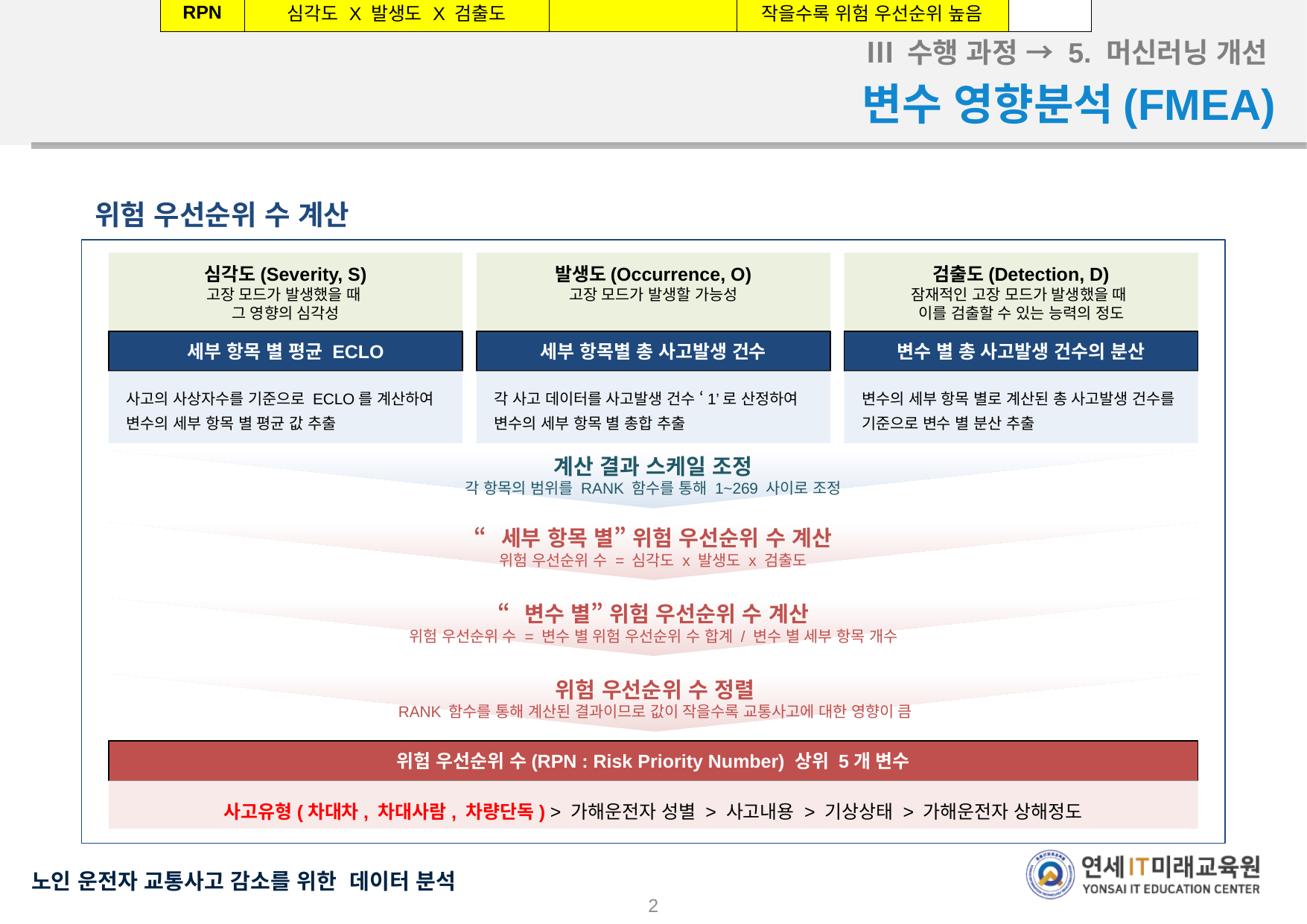

| 구분 | 계산 |  | 스케일 조정\_RANK |  |
| --- | --- | --- | --- | --- |
|  | 기준 | 범위 | 기준 | 범위 |
| 심각도 | 세부 항목별 평균 ECLO | 1~12 | 기준 값이 클수록 높은 순위 (큰 값 -> 작은 값) | 1~269 |
| 발생도 | 세부 항목별 총 사고발생 건수 | 1~25,475 | 기준 값이 클수록 높은 순위 (큰 값 -> 작은 값) |  |
| 검출도 | 변수 별 총 사고발생 건수의 분산 | 5,016~123,575,729 | 기준 값이 클수록 높은 순위 (큰 값 -> 작은 값) 분산이 크다 = 사고건수 값의 분배 차이가 크다 = 사고 발생에 해당 변수의 영향이 크다 = 검출도가 높다 |  |
| RPN | 심각도 X 발생도 X 검출도 |  | 작을수록 위험 우선순위 높음 |  |
스케일 조정 (Scaling): 데이터 범위를 특정 범위로 조정합니다. 예를 들어, 데이터를 0과 1 사이의 범위로 스케일링할 수 있습니다.
[출처] 노이즈 제거와 데이터 정규화|작성자 포톤게이즈
파이썬으로 심각도, 발생도, 검출도 계산

결과 값의 범위가 너무 상이하므로
각 값에 순위(RANK)를 매겨 정규화(같은 범위로 변경)
> 엑셀 RANK.AVG 사용
> 같은 값이 여러 개일 경우 중간 순위 리턴

심각도, 발생도, 검출도의 정규화된 값(rank)를 곱해서
위험 우선순위 수(RPN) 계산
> RPN의 값이 작을수록 위험 우선순위가 높음

심각도, 발생도는 세부 항목 별이고
검출도는 변수 별로 계산되었으므로
변수 별로 “RPN 총합”과 “세부 항목 개수”를 구해서
평균 RPN(=변수 별 RPN 총합 / 세부 항목 개수)을 구함
> “사고유형”의 RPN 값이 가장 작음

>> ‘사고유형‘ 기준으로 데이터 분석한 데이콘 코드 참고하여 이후 과정 진행
Ⅲ 수행 과정 → 5. 머신러닝 개선
변수 영향분석(FMEA)
위험 우선순위 수 계산
잠재적 사고 원인 파악
고 위험 프로세스 -> 과거 교통사고 데이터의 변수
잠재적 고장유형 -> 변수의 세부 항목
위험 우선순위 수(RPN : Risk Priority Number)
 = 심각도 x 발생도 x 검출도

심각도 -> 세부 항목별 평균 ECLO
발생도 -> 세부 항목별 총 사고발생 건수
검출도 -> 변수 별 총 사고발생 건수의 분산
위험 우선순위 수가 높은 변수를 중심으로
교통사고 발생 및 위험도에 대한 영향 분석

심각도(Severity, S)
고장 모드가 발생했을 때
그 영향의 심각성
세부 항목 별 평균 ECLO
사고의 사상자수를 기준으로 ECLO를 계산하여 변수의 세부 항목 별 평균 값 추출
발생도(Occurrence, O)
고장 모드가 발생할 가능성

세부 항목별 총 사고발생 건수
각 사고 데이터를 사고발생 건수 ‘1’로 산정하여 변수의 세부 항목 별 총합 추출
검출도(Detection, D)
잠재적인 고장 모드가 발생했을 때
이를 검출할 수 있는 능력의 정도
변수 별 총 사고발생 건수의 분산
변수의 세부 항목 별로 계산된 총 사고발생 건수를 기준으로 변수 별 분산 추출
| RPN | 변수 |  |
| --- | --- | --- |
| 1 | 사고유형 | 사고유형 |
| 2 | 가해운전자 성별 | 가해운전자 성별 |
| 3 | 사고내용 | 사고내용 |
| 4 | 기상상태 | 기상상태 |
| 5 | 가해운전자 상해정도 | 가해운전자 상해정도 |
| 6 | 시군구 | 구 |
| 7 | 노면상태 | 노면상태 |
| 8 | 법규위반 | 법규위반 |
| 9 | 피해운전자 상해정도 | 피해운전자 상해정도 |
| 10 | 사고일시 | 연 |
| 11 | 피해운전자 성별 | 피해운전자 성별 |
| 12 | 요일 | 요일 |
| 13 | 도로형태 | 도로형태 |
| 14 | 가해운전자 차종 | 가해운전자 차종 |
| 15 | 사고일시 | 시간 |
| 16 | 사고일시 | 월 |
| 17 | 피해운전자 차종 | 피해운전자 차종 |
| 18 | 가해운전자 연령 | 가해운전자 연령대 |
| 19 | 피해운전자 연령 | 피해운전자 연령대 |
| 20 | 사고유형 | 사고유형 - 세부분류 |
| 21 | 사고일시 | 일 |
| 22 | 시군구 | 동 |
계산 결과 스케일 조정
각 항목의 범위를 RANK 함수를 통해 1~269 사이로 조정

“세부 항목 별” 위험 우선순위 수 계산
위험 우선순위 수 = 심각도 x 발생도 x 검출도

“변수 별” 위험 우선순위 수 계산
위험 우선순위 수 = 변수 별 위험 우선순위 수 합계 / 변수 별 세부 항목 개수

위험 우선순위 수 정렬
RANK 함수를 통해 계산된 결과이므로 값이 작을수록 교통사고에 대한 영향이 큼

위험 우선순위 수(RPN : Risk Priority Number) 상위 5개 변수
사고유형(차대차, 차대사람, 차량단독) > 가해운전자 성별 > 사고내용 > 기상상태 > 가해운전자 상해정도
2